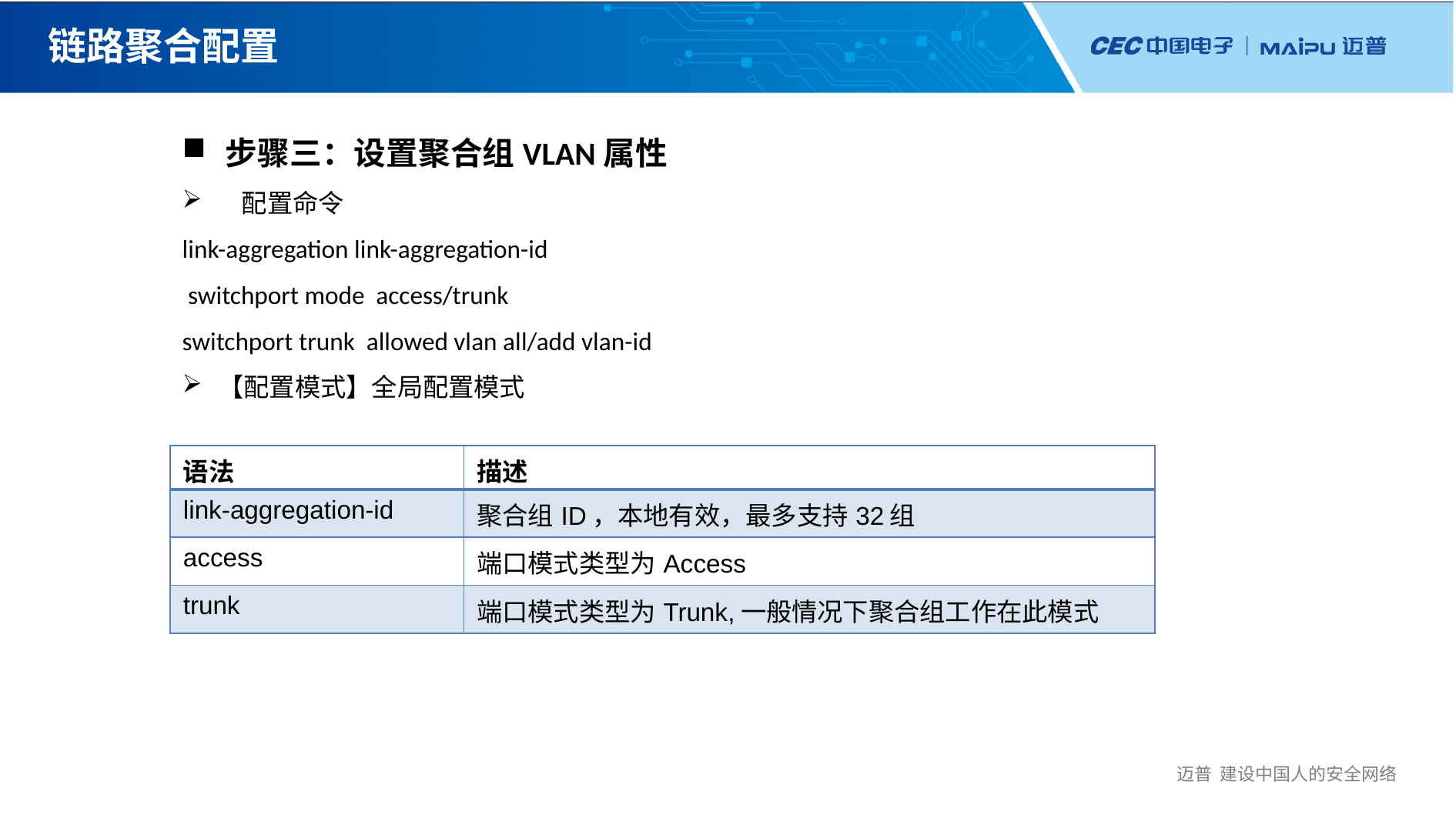

# 链路聚合配置
步骤三：设置聚合组VLAN属性
   配置命令
link-aggregation link-aggregation-id
 switchport mode  access/trunk
switchport trunk  allowed vlan all/add vlan-id
【配置模式】全局配置模式
| 语法 | 描述 |
| --- | --- |
| link-aggregation-id | 聚合组ID，本地有效，最多支持32组 |
| access | 端口模式类型为Access |
| trunk | 端口模式类型为Trunk,一般情况下聚合组工作在此模式 |